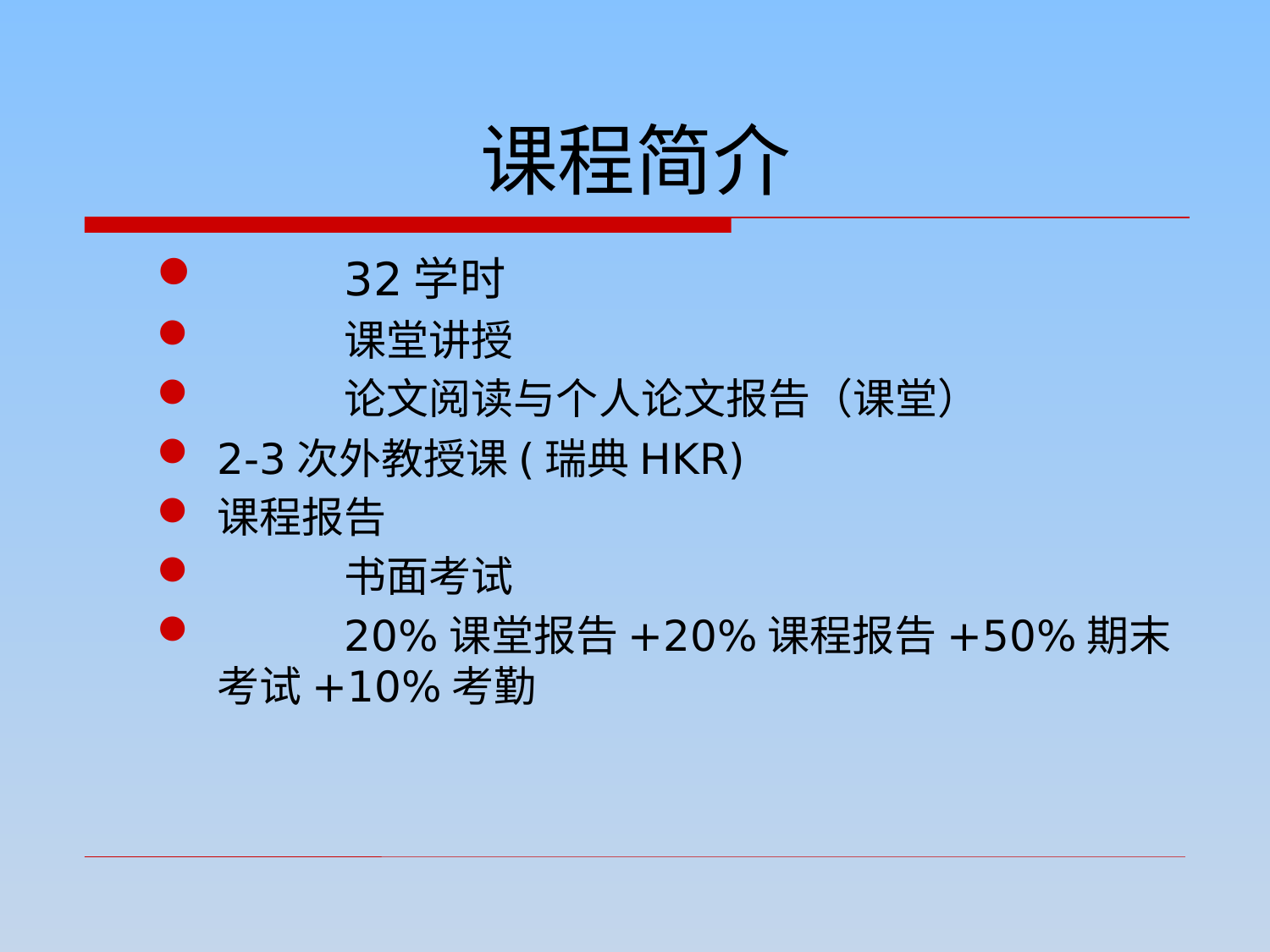

课程简介
	32学时
	课堂讲授
	论文阅读与个人论文报告（课堂）
2-3次外教授课(瑞典HKR)
课程报告
	书面考试
	20%课堂报告+20%课程报告+50%期末考试+10%考勤